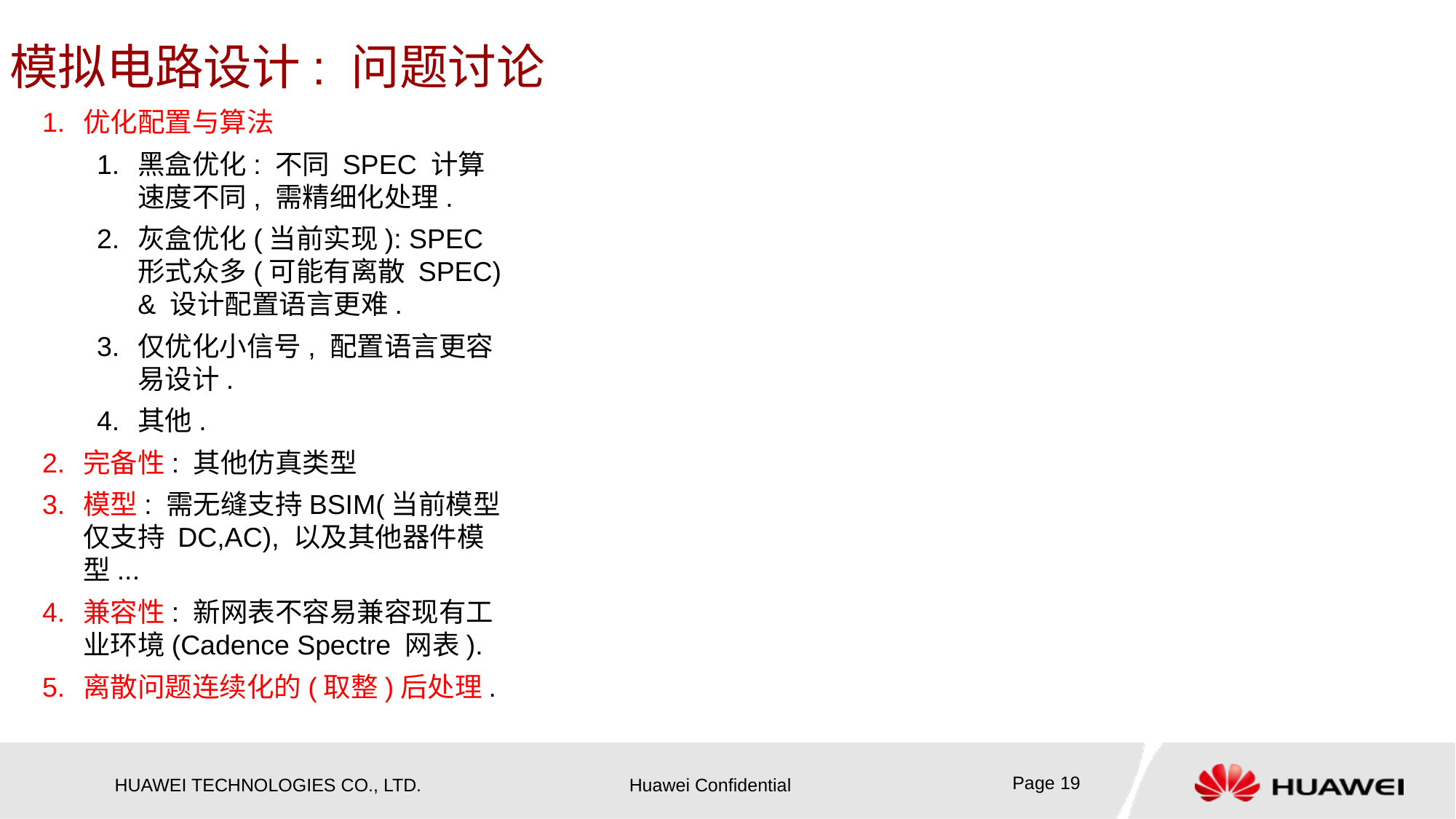

# 模拟电路设计: 问题讨论
优化配置与算法
黑盒优化: 不同 SPEC 计算速度不同, 需精细化处理.
灰盒优化(当前实现): SPEC 形式众多(可能有离散 SPEC) & 设计配置语言更难.
仅优化小信号, 配置语言更容易设计.
其他.
完备性: 其他仿真类型
模型: 需无缝支持BSIM(当前模型仅支持 DC,AC), 以及其他器件模型...
兼容性: 新网表不容易兼容现有工业环境(Cadence Spectre 网表).
离散问题连续化的(取整)后处理.

Page 19